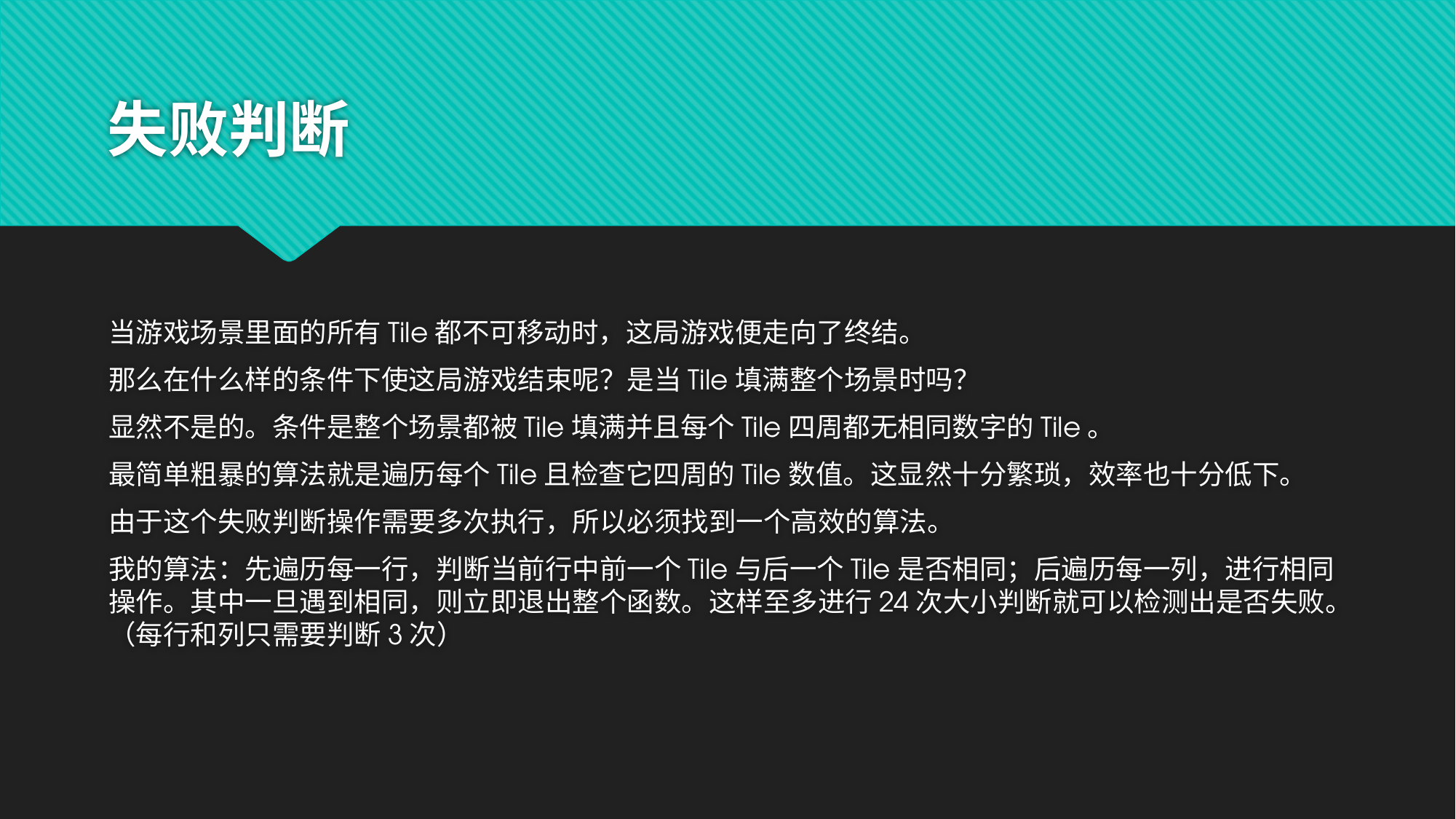

# 失败判断
当游戏场景里面的所有Tile都不可移动时，这局游戏便走向了终结。
那么在什么样的条件下使这局游戏结束呢？是当Tile填满整个场景时吗？
显然不是的。条件是整个场景都被Tile填满并且每个Tile四周都无相同数字的Tile。
最简单粗暴的算法就是遍历每个Tile且检查它四周的Tile数值。这显然十分繁琐，效率也十分低下。
由于这个失败判断操作需要多次执行，所以必须找到一个高效的算法。
我的算法：先遍历每一行，判断当前行中前一个Tile与后一个Tile是否相同；后遍历每一列，进行相同操作。其中一旦遇到相同，则立即退出整个函数。这样至多进行24次大小判断就可以检测出是否失败。（每行和列只需要判断3次）